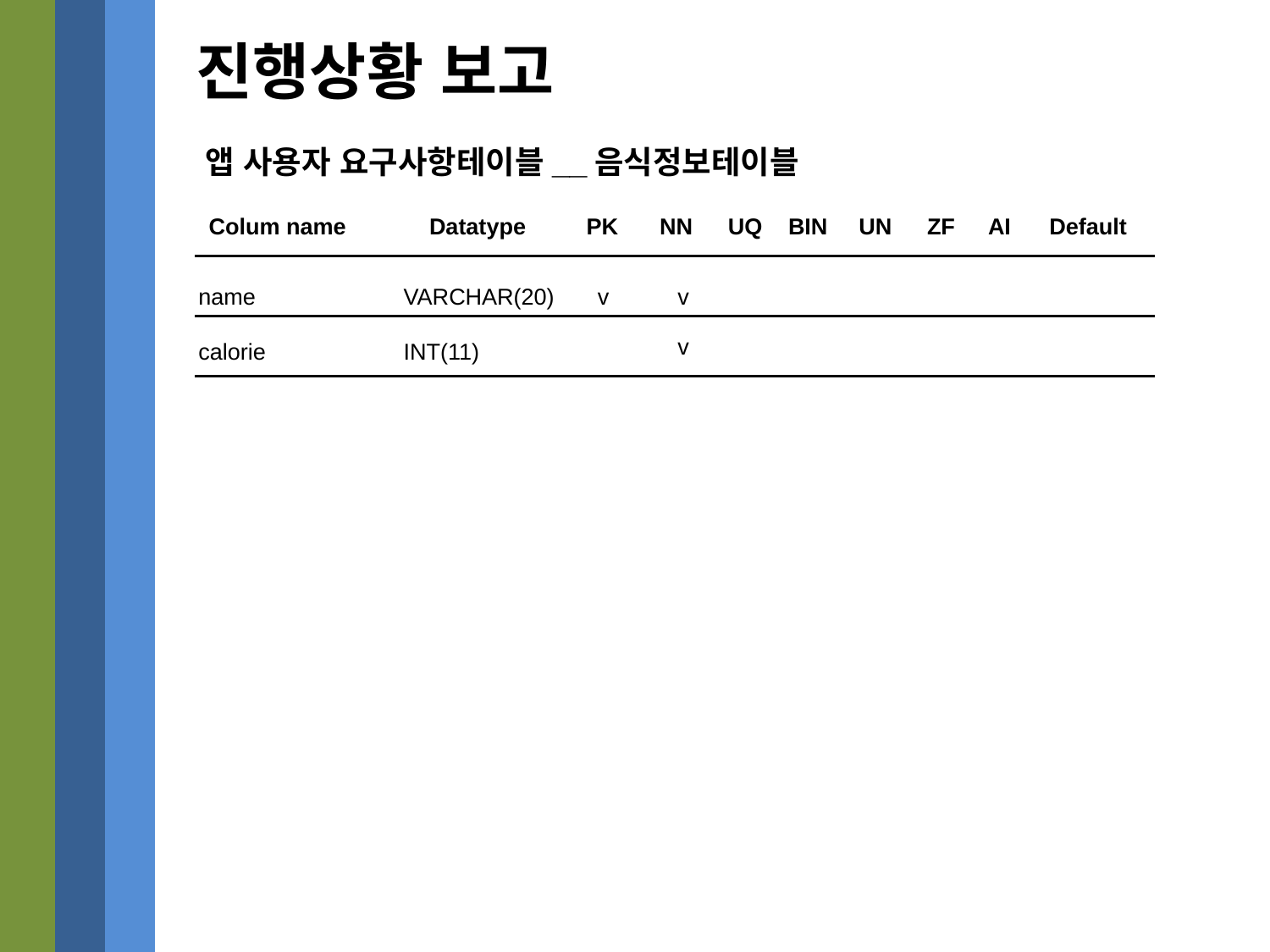

진행상황 보고
앱 사용자 요구사항테이블__음식정보테이블
Colum name
Datatype
PK
NN
UQ
BIN
UN
ZF
AI
Default
name

calorie
VARCHAR(20)

INT(11)
v
v
v